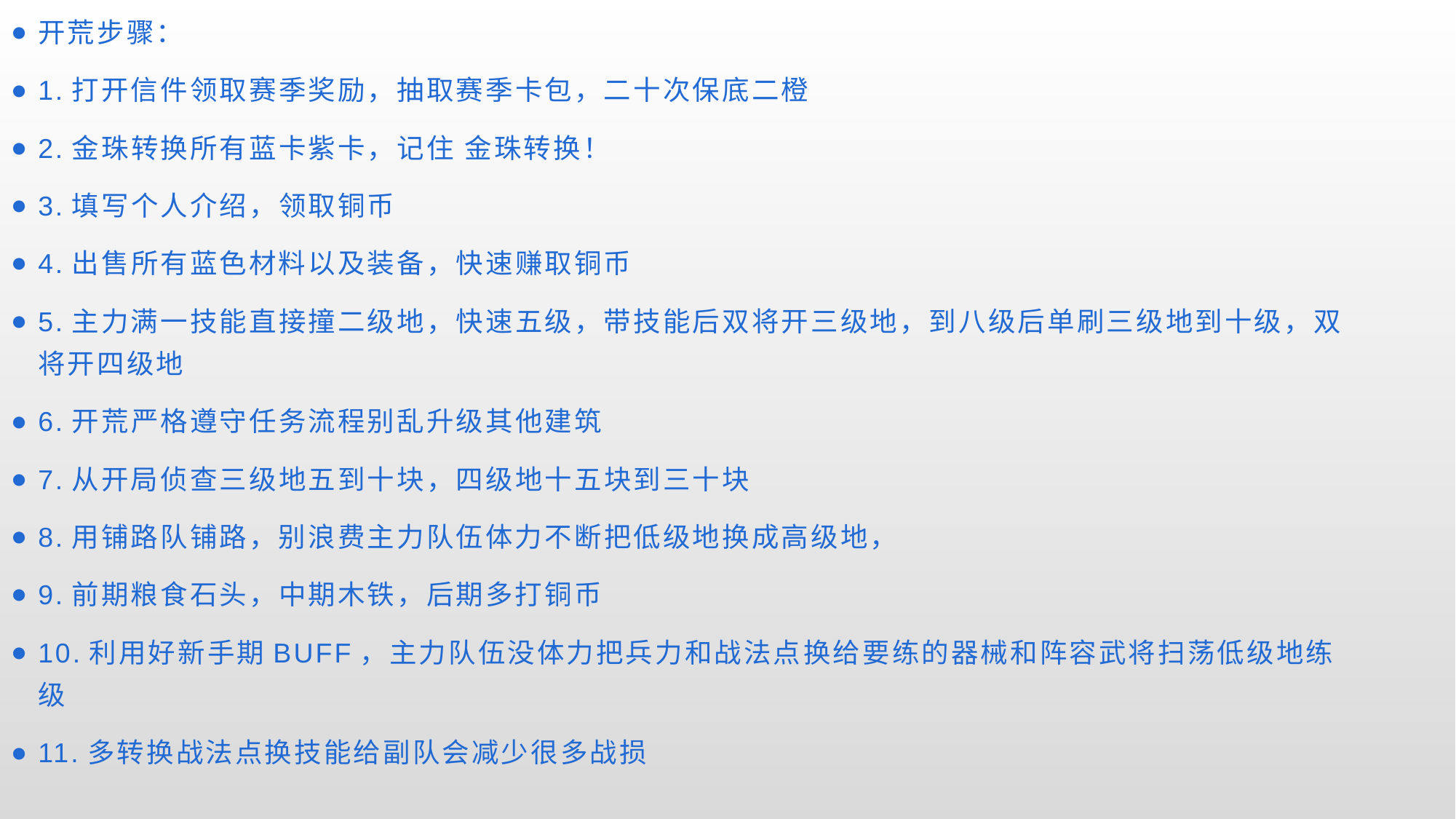

开荒步骤：
1.打开信件领取赛季奖励，抽取赛季卡包，二十次保底二橙
2.金珠转换所有蓝卡紫卡，记住 金珠转换！
3.填写个人介绍，领取铜币
4.出售所有蓝色材料以及装备，快速赚取铜币
5.主力满一技能直接撞二级地，快速五级，带技能后双将开三级地，到八级后单刷三级地到十级，双将开四级地
6.开荒严格遵守任务流程别乱升级其他建筑
7.从开局侦查三级地五到十块，四级地十五块到三十块
8.用铺路队铺路，别浪费主力队伍体力不断把低级地换成高级地，
9.前期粮食石头，中期木铁，后期多打铜币
10.利用好新手期BUFF，主力队伍没体力把兵力和战法点换给要练的器械和阵容武将扫荡低级地练级
11.多转换战法点换技能给副队会减少很多战损